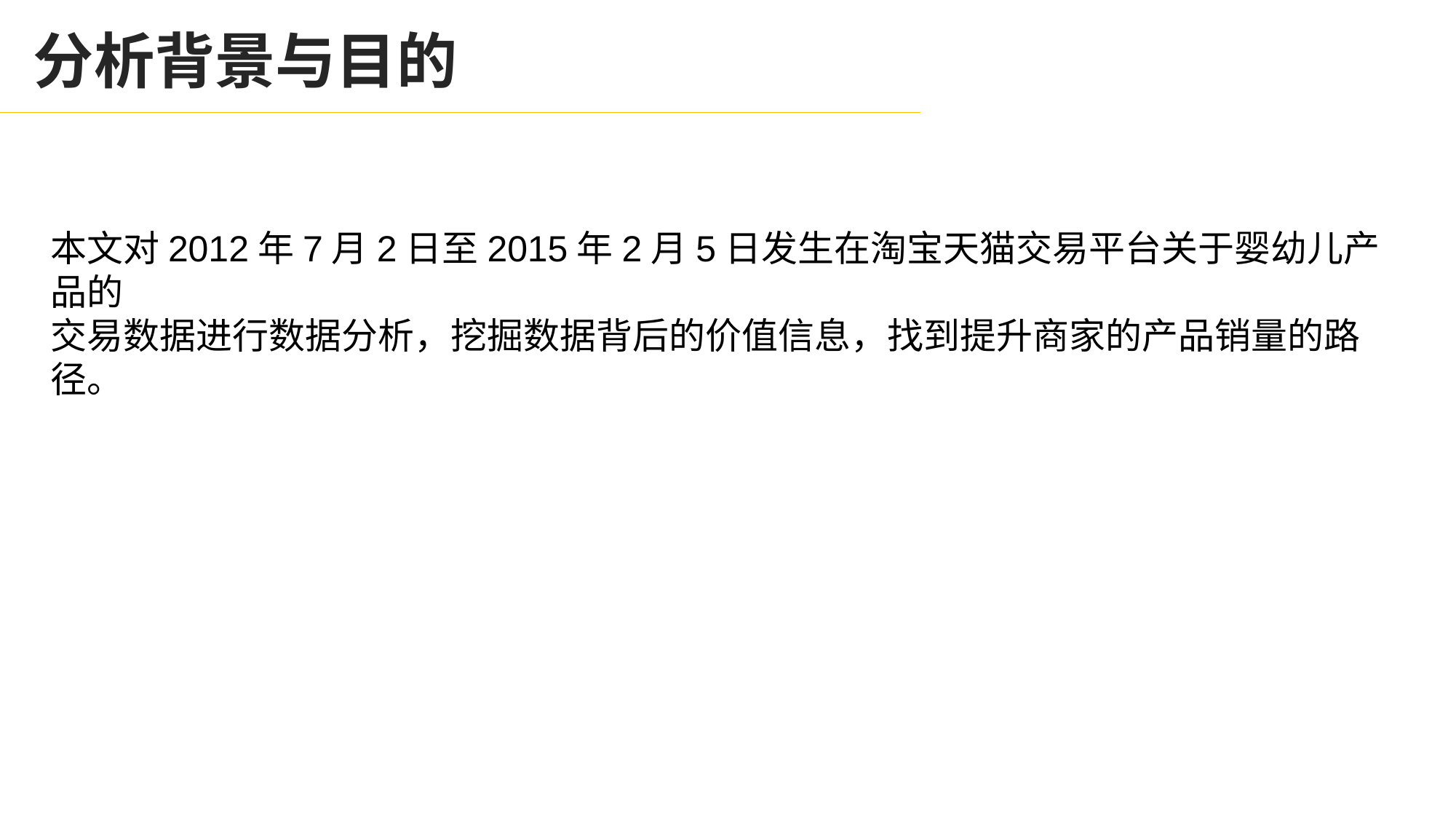

分析背景与目的
本文对2012年7月2日至2015年2月5日发生在淘宝天猫交易平台关于婴幼儿产品的
交易数据进行数据分析，挖掘数据背后的价值信息，找到提升商家的产品销量的路
径。